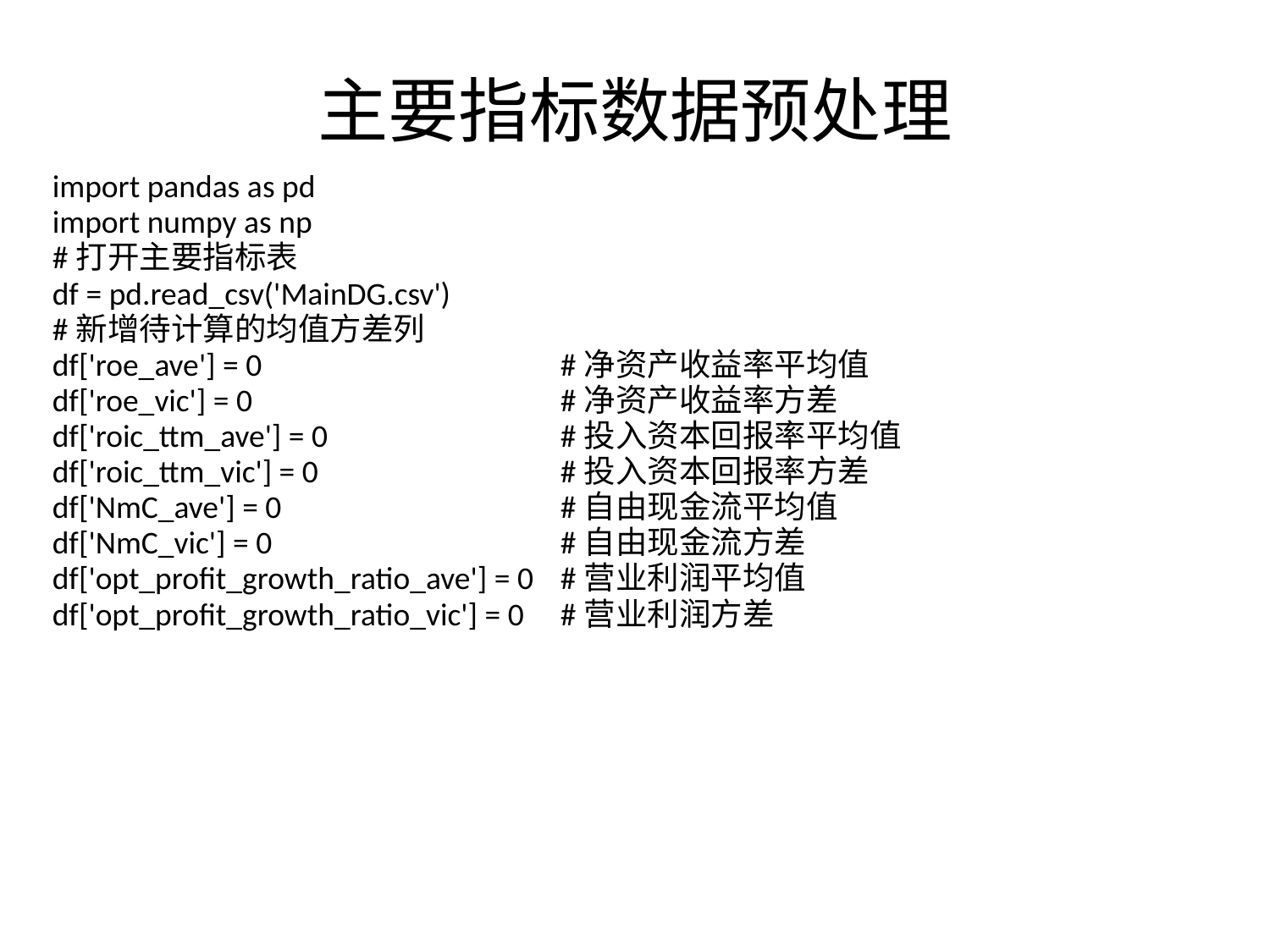

# 主要指标数据预处理
import pandas as pd
import numpy as np
#打开主要指标表
df = pd.read_csv('MainDG.csv')
#新增待计算的均值方差列
df['roe_ave'] = 0			#净资产收益率平均值
df['roe_vic'] = 0			#净资产收益率方差
df['roic_ttm_ave'] = 0		#投入资本回报率平均值
df['roic_ttm_vic'] = 0		#投入资本回报率方差
df['NmC_ave'] = 0			#自由现金流平均值
df['NmC_vic'] = 0			#自由现金流方差
df['opt_profit_growth_ratio_ave'] = 0	#营业利润平均值
df['opt_profit_growth_ratio_vic'] = 0	#营业利润方差